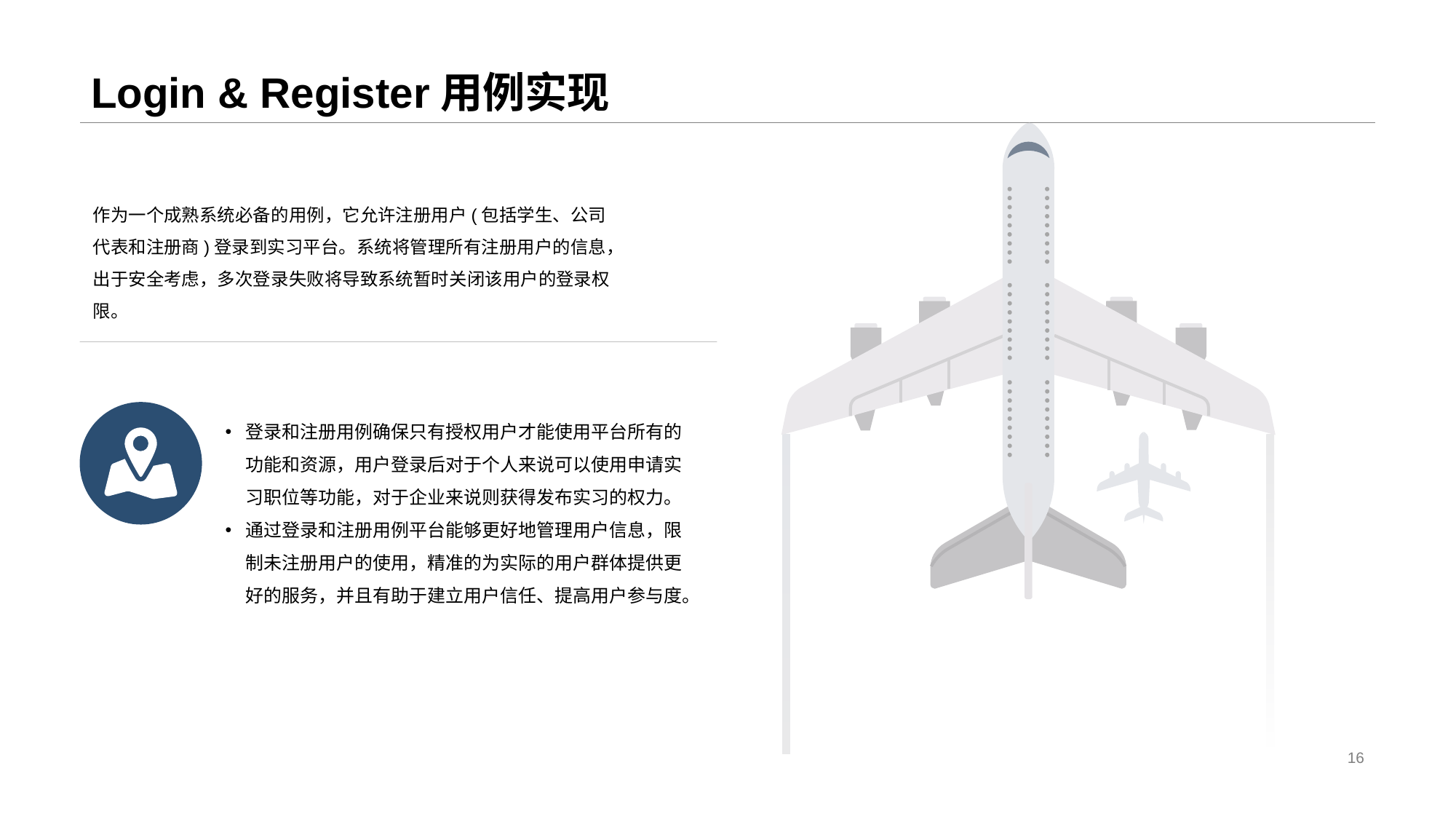

# Login & Register用例实现

作为一个成熟系统必备的用例，它允许注册用户(包括学生、公司代表和注册商)登录到实习平台。系统将管理所有注册用户的信息，出于安全考虑，多次登录失败将导致系统暂时关闭该用户的登录权限。

登录和注册用例确保只有授权用户才能使用平台所有的功能和资源，用户登录后对于个人来说可以使用申请实习职位等功能，对于企业来说则获得发布实习的权力。
通过登录和注册用例平台能够更好地管理用户信息，限制未注册用户的使用，精准的为实际的用户群体提供更好的服务，并且有助于建立用户信任、提高用户参与度。

16